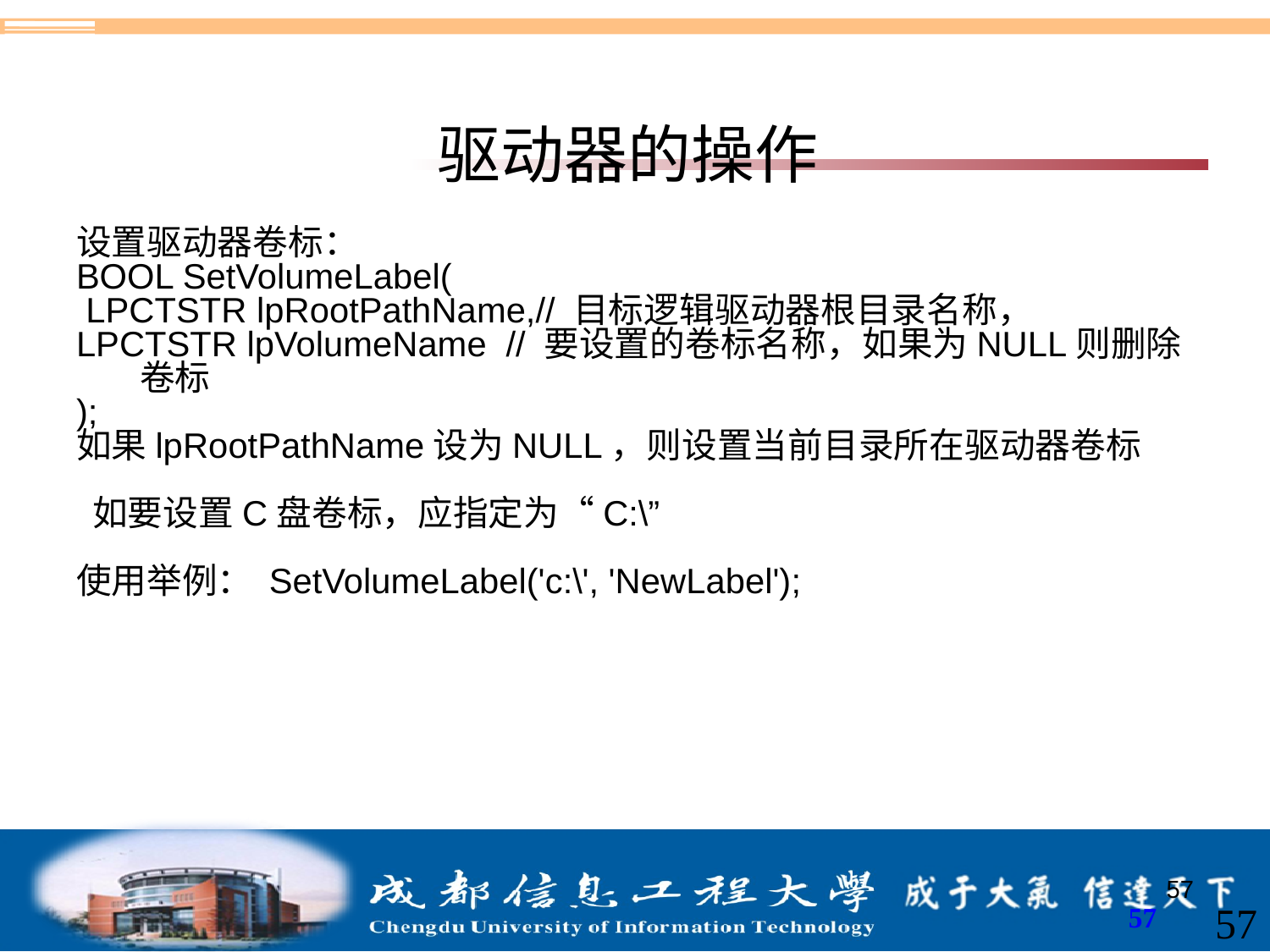

# 驱动器的操作
设置驱动器卷标：
BOOL SetVolumeLabel(
 LPCTSTR lpRootPathName,// 目标逻辑驱动器根目录名称，
LPCTSTR lpVolumeName  // 要设置的卷标名称，如果为NULL则删除卷标
);
如果lpRootPathName设为NULL，则设置当前目录所在驱动器卷标

 如要设置C盘卷标，应指定为“C:\”

使用举例： SetVolumeLabel('c:\', 'NewLabel');
57